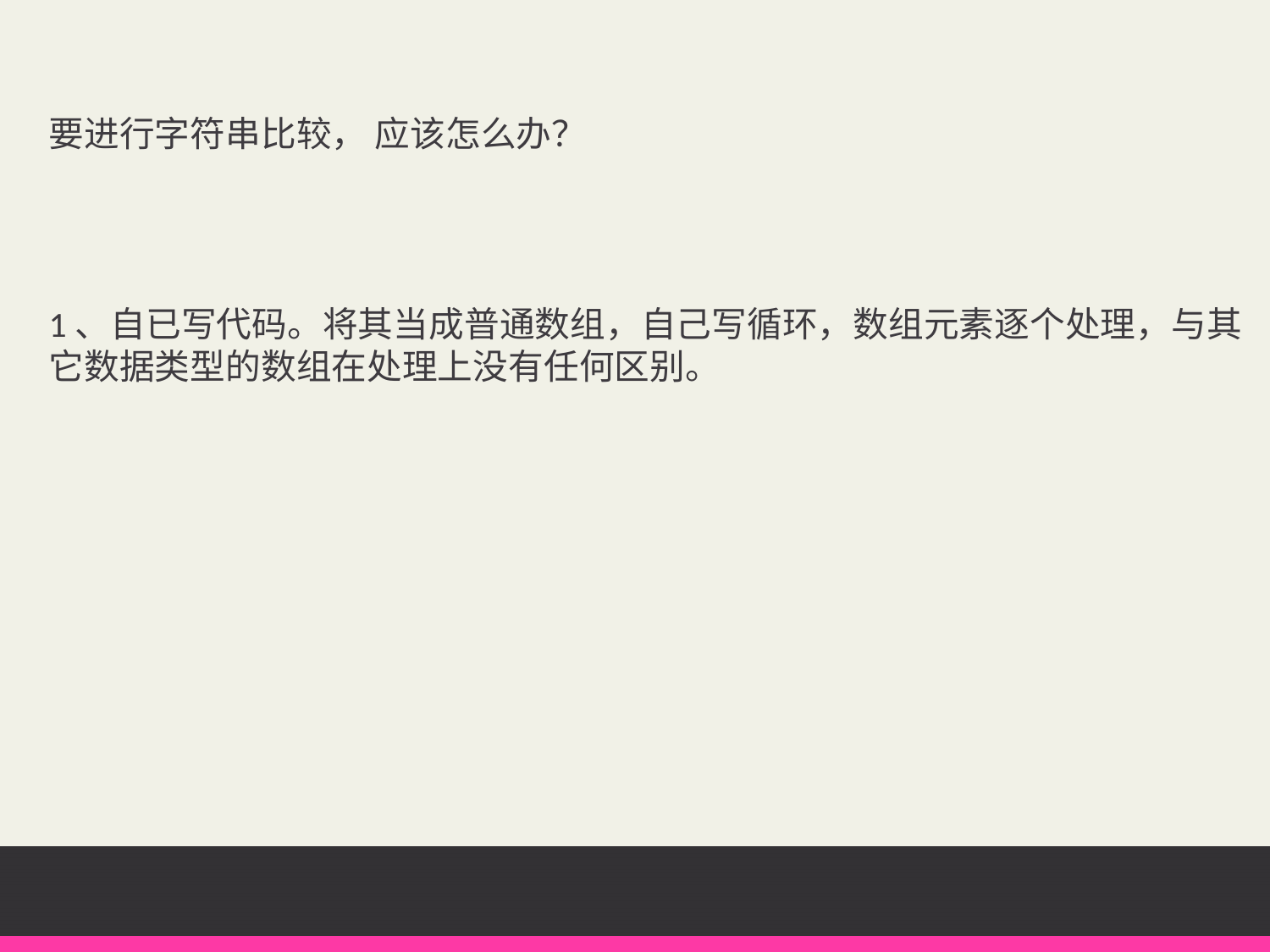

要进行字符串比较， 应该怎么办？

1、自已写代码。将其当成普通数组，自己写循环，数组元素逐个处理，与其它数据类型的数组在处理上没有任何区别。